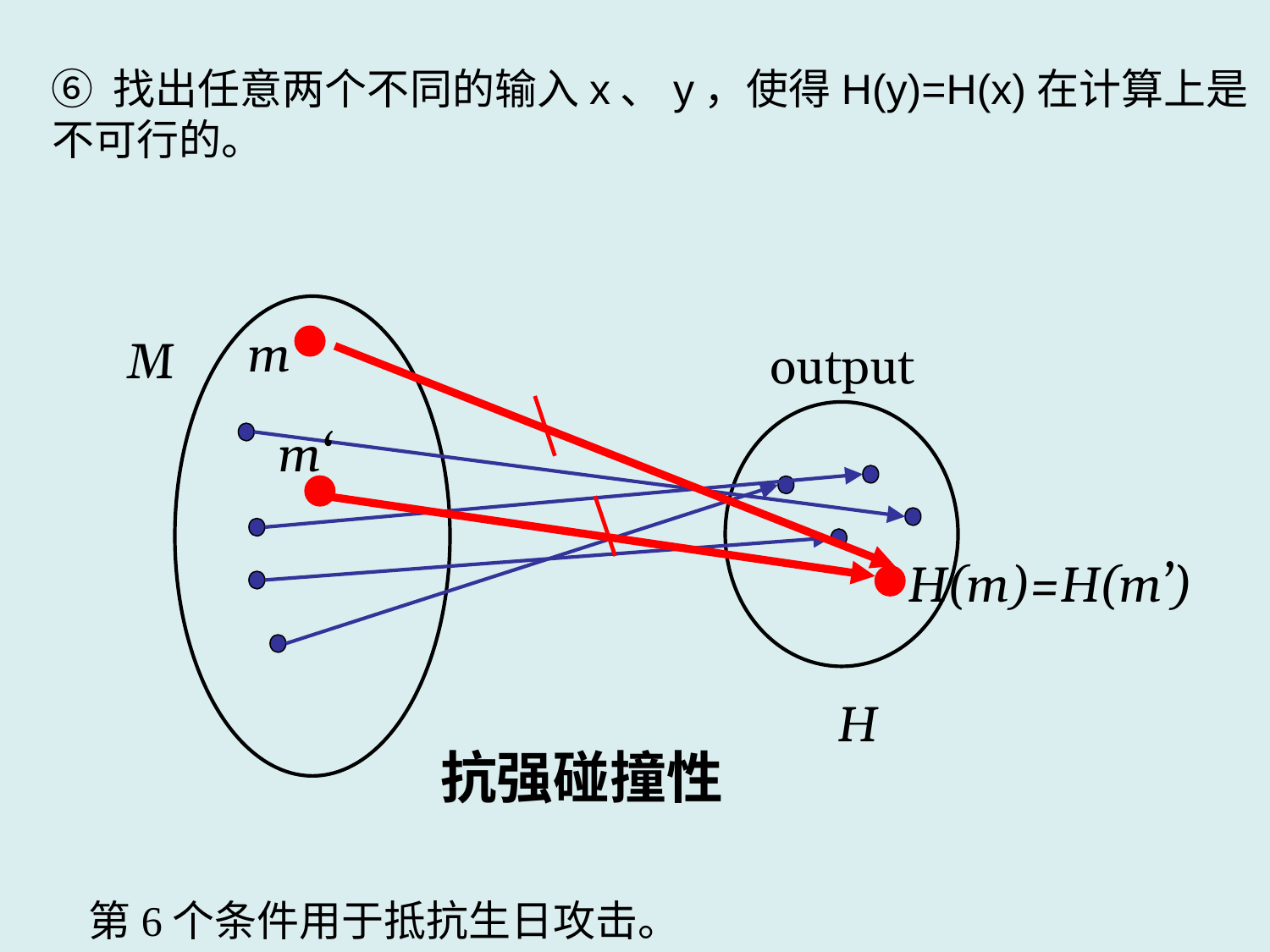

⑥ 找出任意两个不同的输入x、y，使得H(y)=H(x)在计算上是不可行的。

m
M

output

m‘

H(m)=H(m’)

H
抗强碰撞性
第6个条件用于抵抗生日攻击。